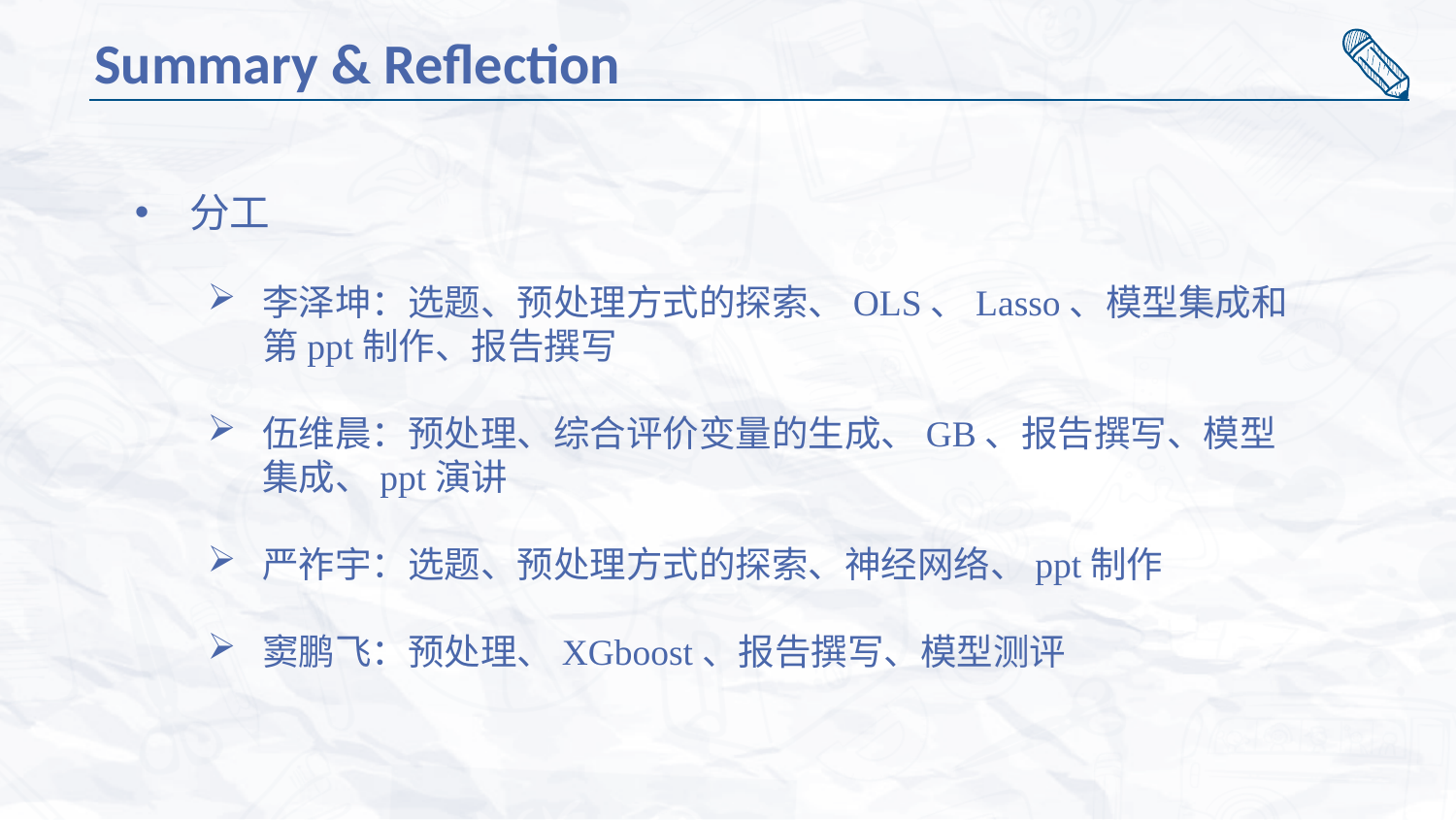

Summary & Reflection
分工

李泽坤：选题、预处理方式的探索、OLS、Lasso、模型集成和第ppt制作、报告撰写

伍维晨：预处理、综合评价变量的生成、GB、报告撰写、模型集成、ppt演讲

严祚宇：选题、预处理方式的探索、神经网络、ppt制作

窦鹏飞：预处理、XGboost、报告撰写、模型测评